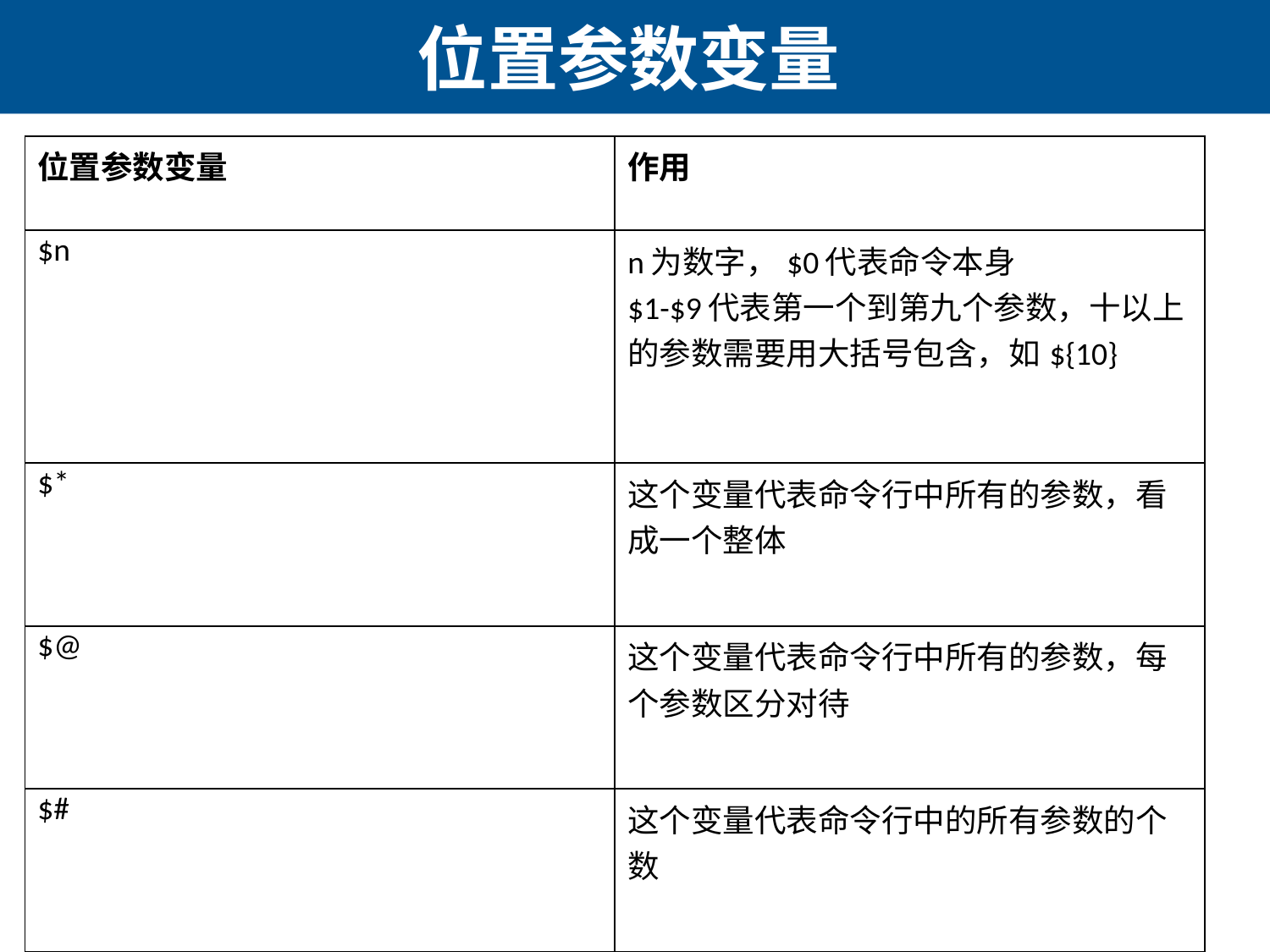

# 位置参数变量
| 位置参数变量 | 作用 |
| --- | --- |
| $n | n为数字，$0代表命令本身 $1-$9代表第一个到第九个参数，十以上的参数需要用大括号包含，如${10} |
| $\* | 这个变量代表命令行中所有的参数，看成一个整体 |
| $@ | 这个变量代表命令行中所有的参数，每个参数区分对待 |
| $# | 这个变量代表命令行中的所有参数的个数 |